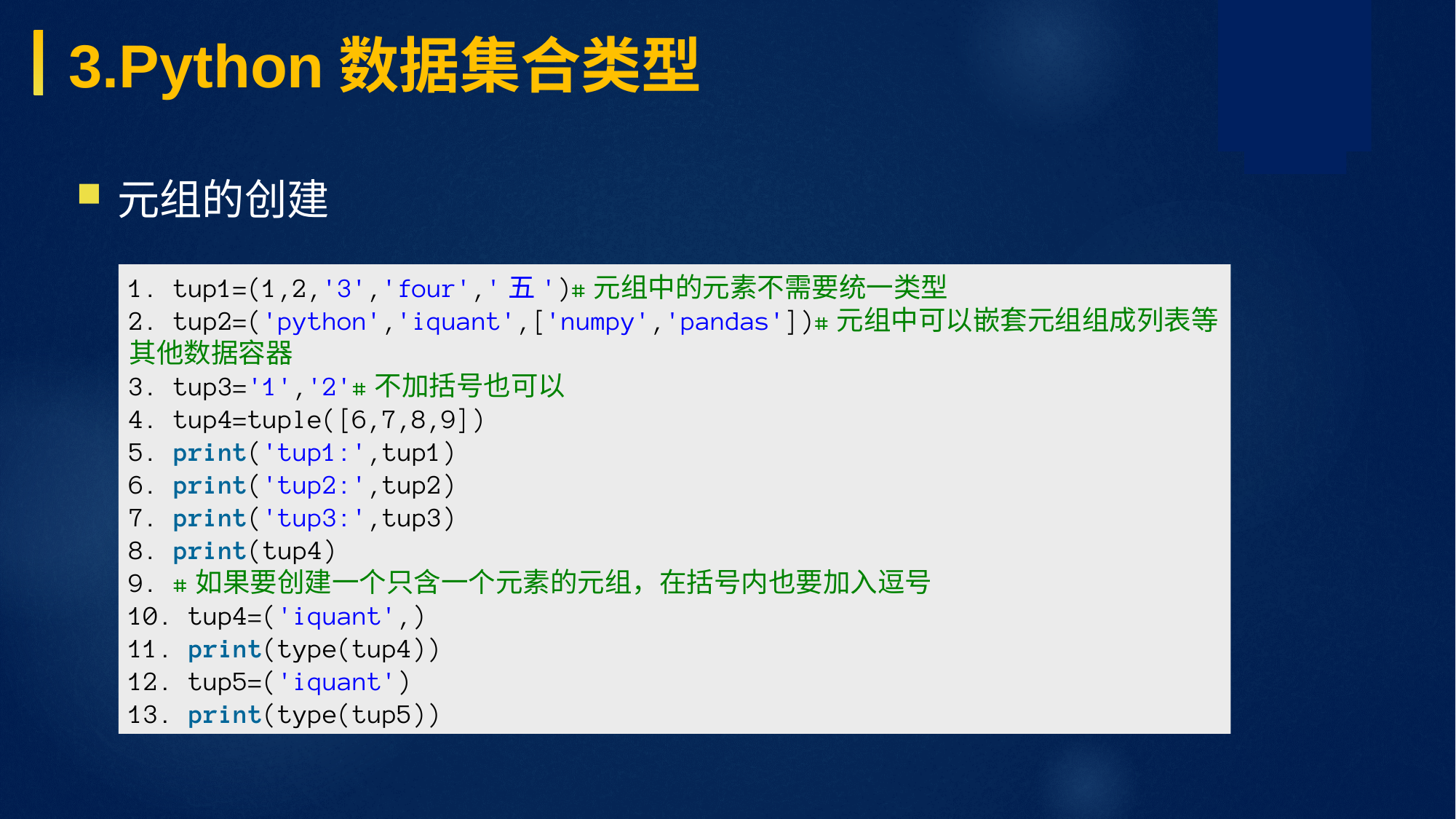

3.Python数据集合类型
元组的创建

1. tup1=(1,2,'3','four','五')#元组中的元素不需要统一类型    2. tup2=('python','iquant',['numpy','pandas'])#元组中可以嵌套元组组成列表等其他数据容器    3. tup3='1','2'#不加括号也可以    4. tup4=tuple([6,7,8,9])    5. print('tup1:',tup1)    6. print('tup2:',tup2)    7. print('tup3:',tup3)    8. print(tup4)    9. #如果要创建一个只含一个元素的元组，在括号内也要加入逗号    10. tup4=('iquant',)    11. print(type(tup4))    12. tup5=('iquant')    13. print(type(tup5))